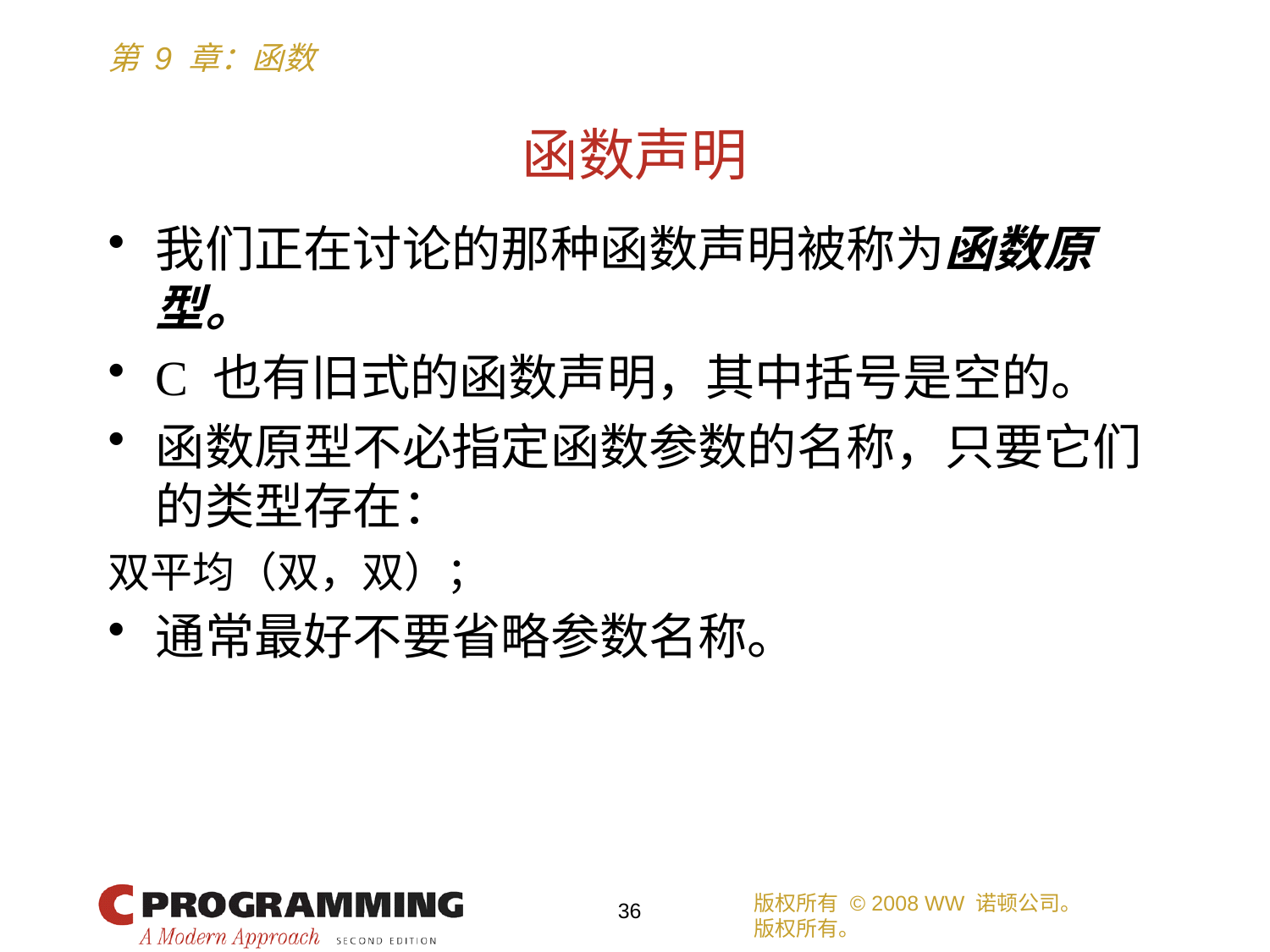

# 函数声明
我们正在讨论的那种函数声明被称为函数原型。
C 也有旧式的函数声明，其中括号是空的。
函数原型不必指定函数参数的名称，只要它们的类型存在：
双平均（双，双）；
通常最好不要省略参数名称。
版权所有 © 2008 WW 诺顿公司。
版权所有。
36